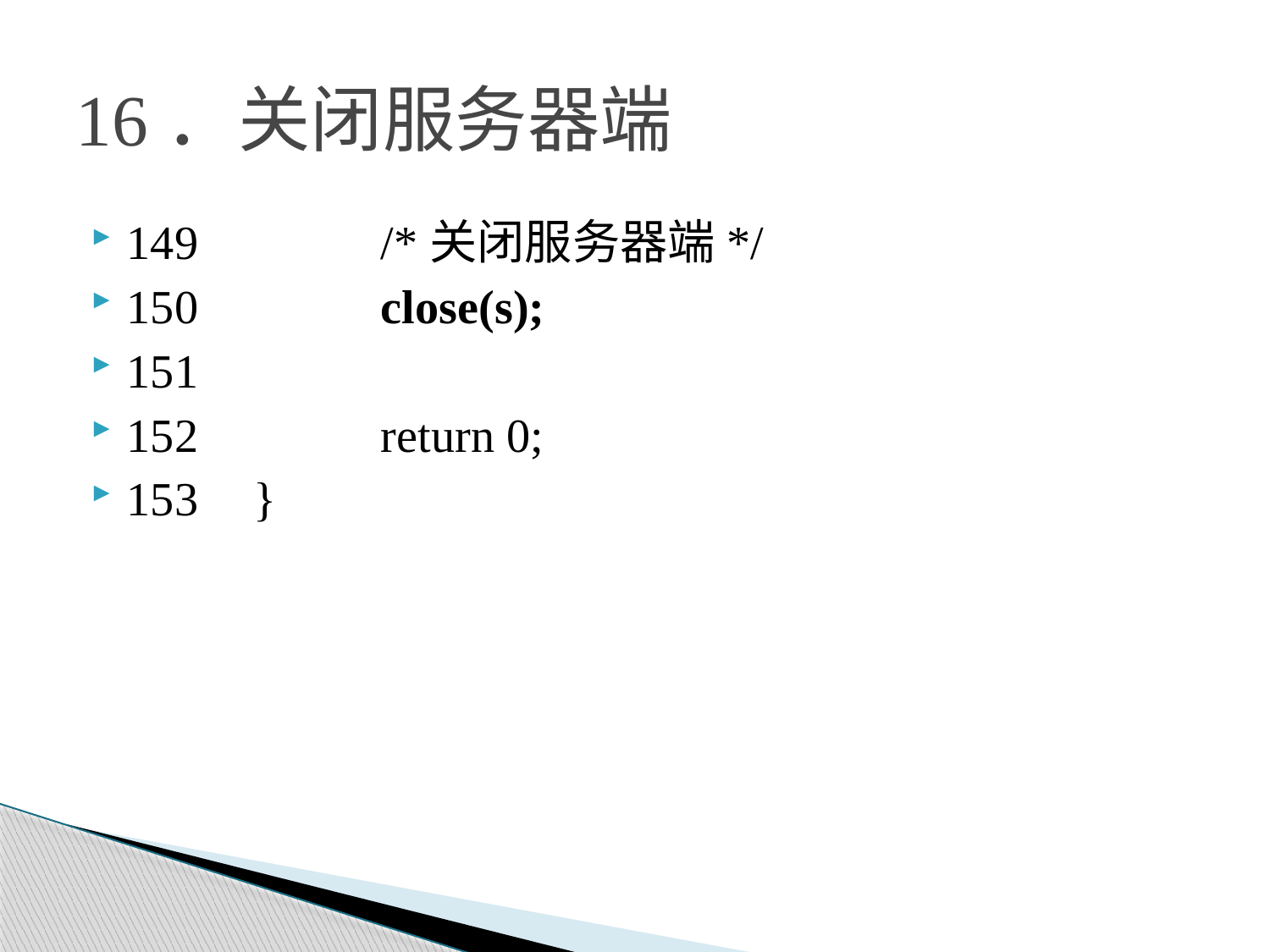

# 16．关闭服务器端
149		/*关闭服务器端*/
150		close(s);
151
152		return 0;
153	}